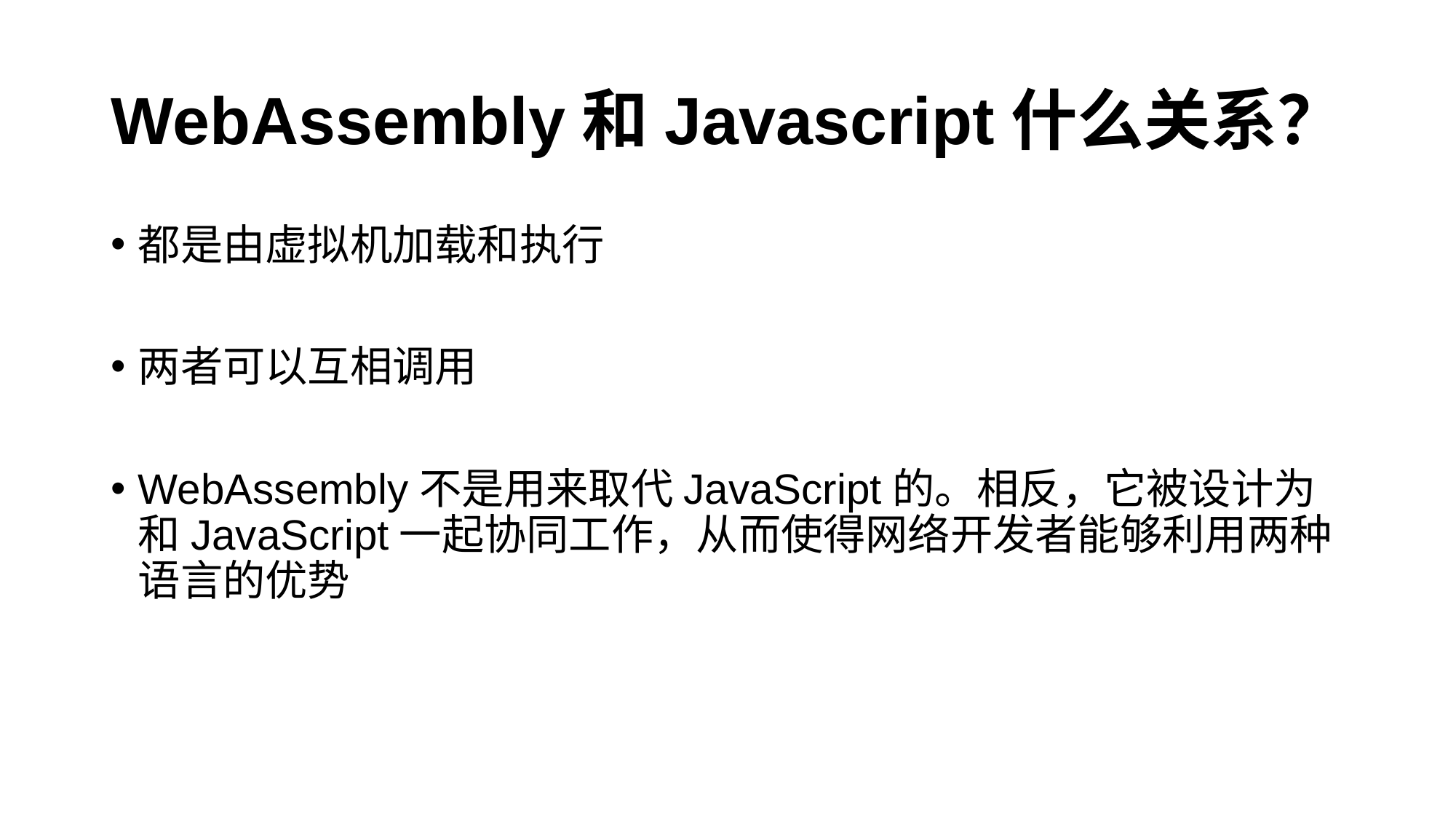

# WebAssembly和Javascript什么关系？
都是由虚拟机加载和执行

两者可以互相调用

WebAssembly不是用来取代JavaScript的。相反，它被设计为和JavaScript一起协同工作，从而使得网络开发者能够利用两种语言的优势